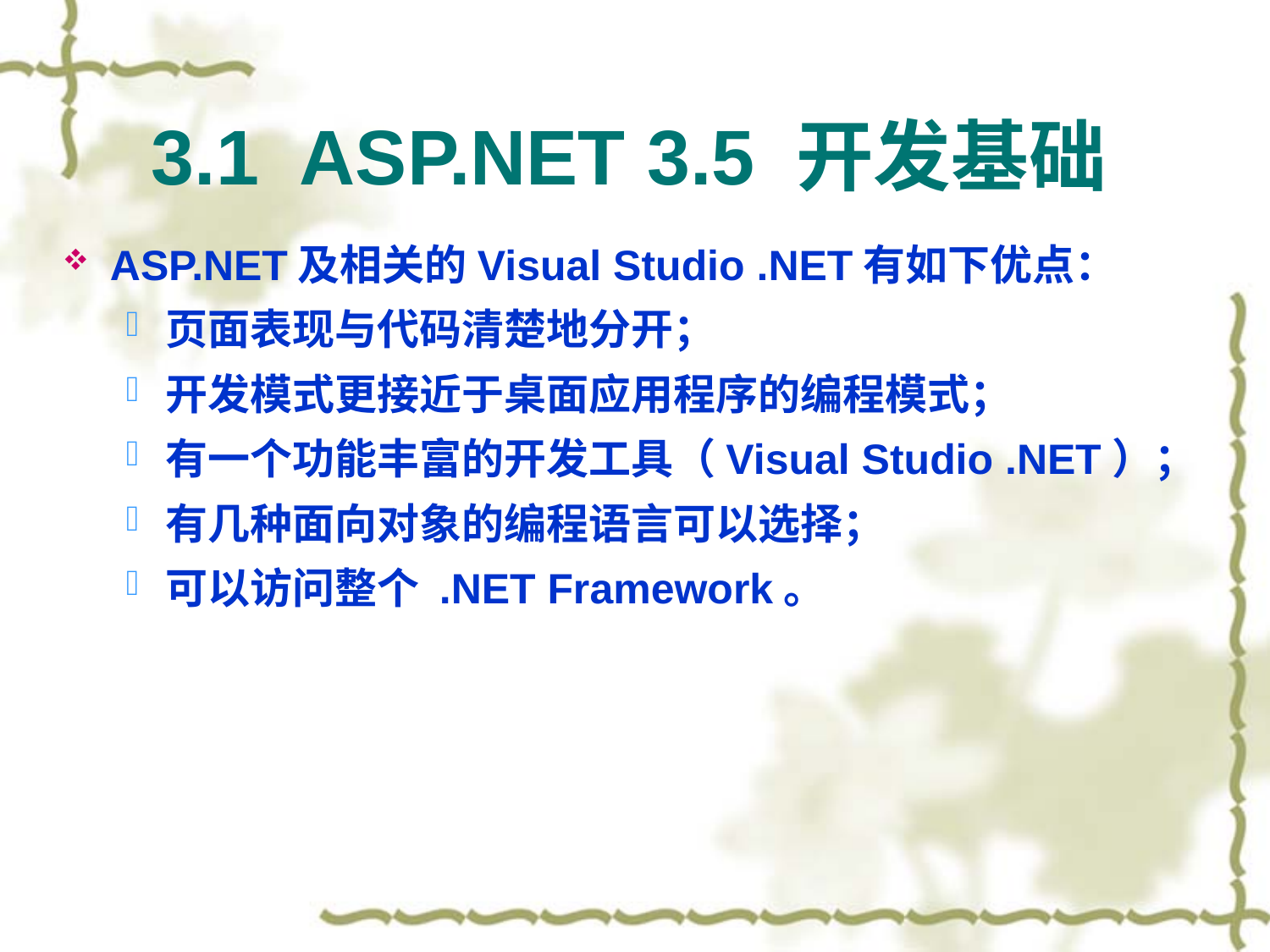

3.1  ASP.NET 3.5 开发基础
ASP.NET及相关的Visual Studio .NET有如下优点：
页面表现与代码清楚地分开；
开发模式更接近于桌面应用程序的编程模式；
有一个功能丰富的开发工具（Visual Studio .NET）；
有几种面向对象的编程语言可以选择；
可以访问整个 .NET Framework。